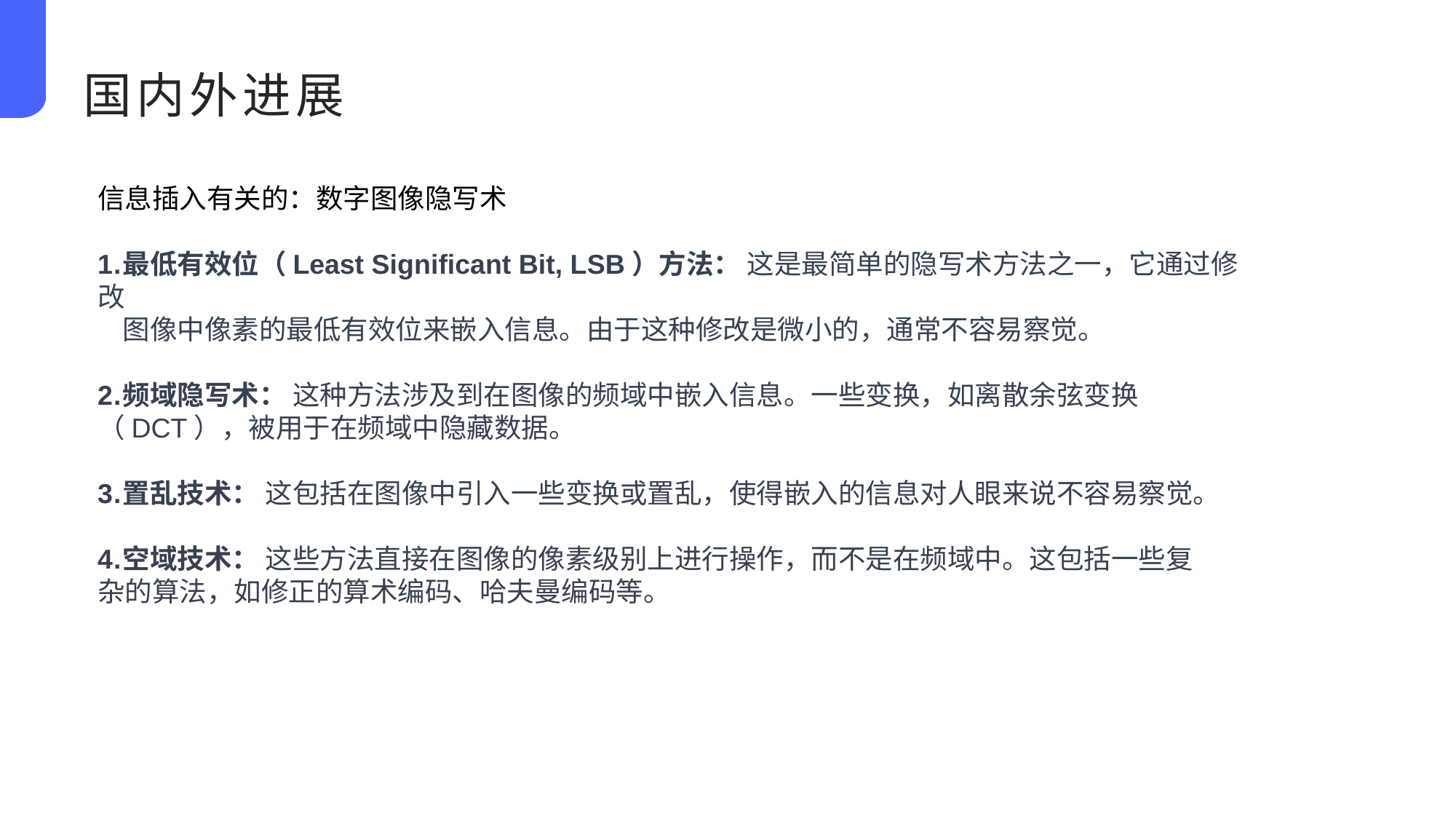

国内外进展
信息插入有关的：数字图像隐写术

最低有效位（Least Significant Bit, LSB）方法： 这是最简单的隐写术方法之一，它通过修改
   图像中像素的最低有效位来嵌入信息。由于这种修改是微小的，通常不容易察觉。

频域隐写术： 这种方法涉及到在图像的频域中嵌入信息。一些变换，如离散余弦变换（DCT），被用于在频域中隐藏数据。

置乱技术： 这包括在图像中引入一些变换或置乱，使得嵌入的信息对人眼来说不容易察觉。

空域技术： 这些方法直接在图像的像素级别上进行操作，而不是在频域中。这包括一些复
杂的算法，如修正的算术编码、哈夫曼编码等。